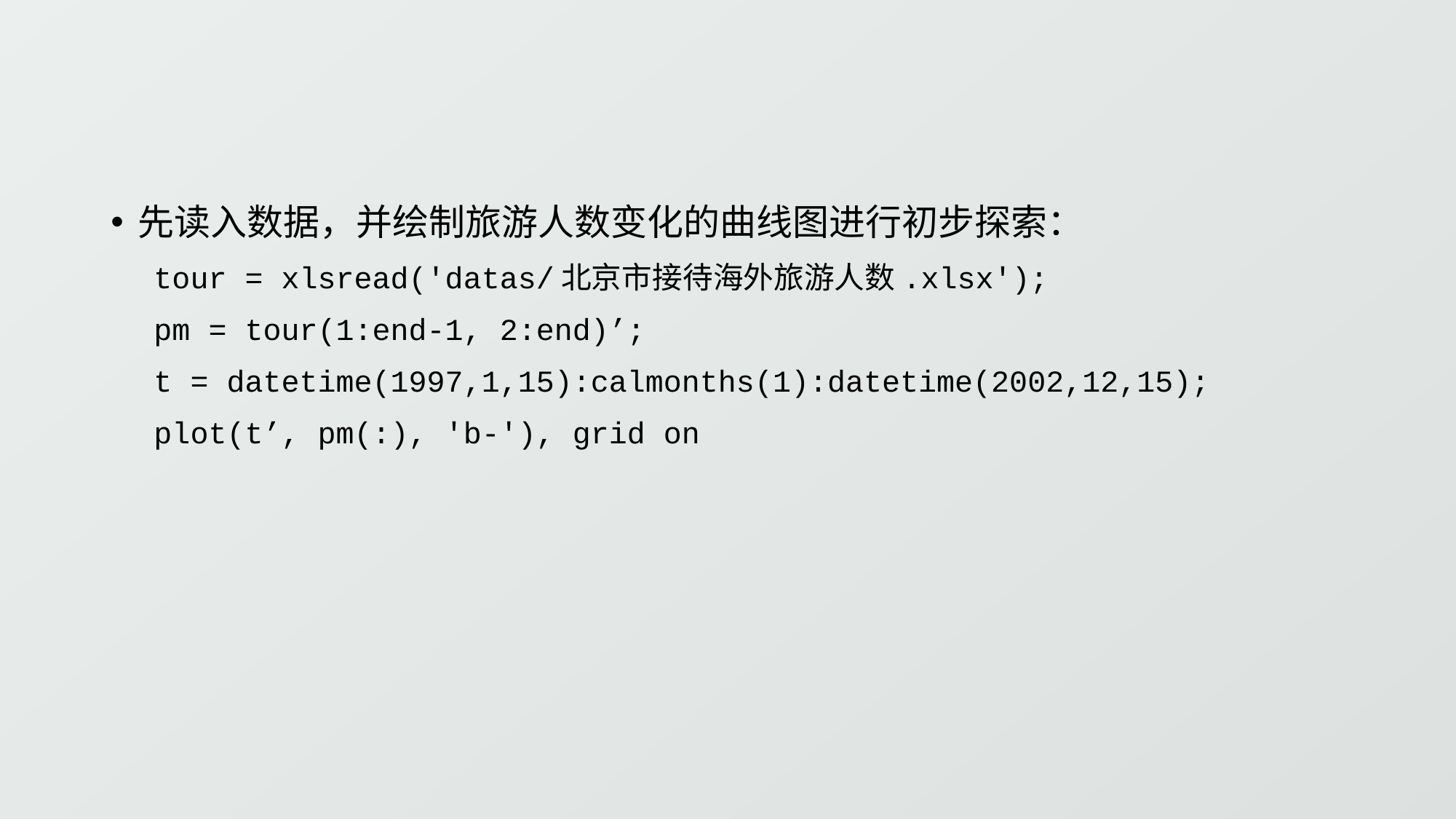

先读入数据，并绘制旅游人数变化的曲线图进行初步探索：
tour = xlsread('datas/北京市接待海外旅游人数.xlsx');
pm = tour(1:end-1, 2:end)’;
t = datetime(1997,1,15):calmonths(1):datetime(2002,12,15);
plot(t’, pm(:), 'b-'), grid on